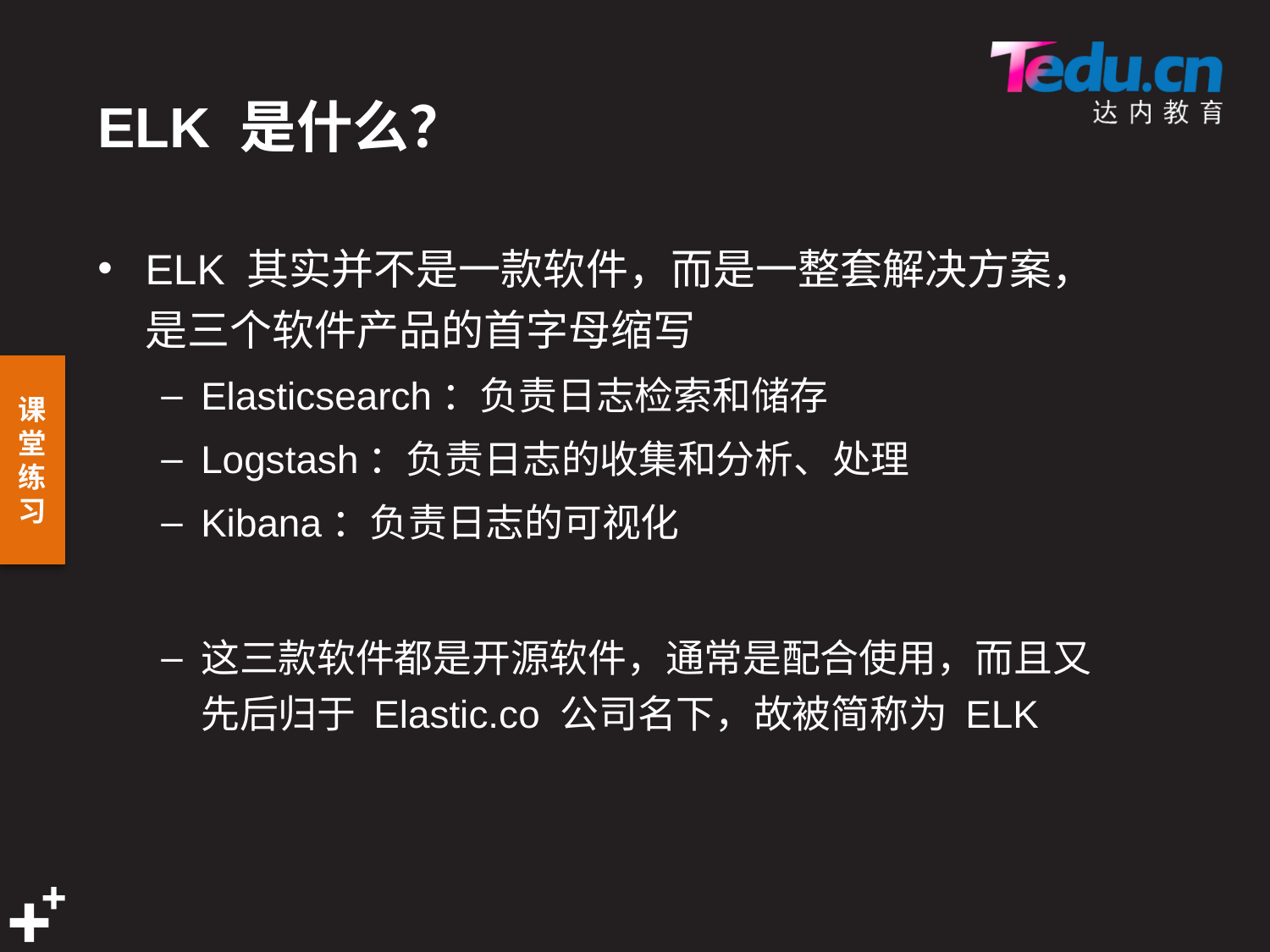

# ELK 是什么？
ELK 其实并不是一款软件，而是一整套解决方案，是三个软件产品的首字母缩写
Elasticsearch：负责日志检索和储存
Logstash：负责日志的收集和分析、处理
Kibana：负责日志的可视化

这三款软件都是开源软件，通常是配合使用，而且又先后归于 Elastic.co 公司名下，故被简称为 ELK